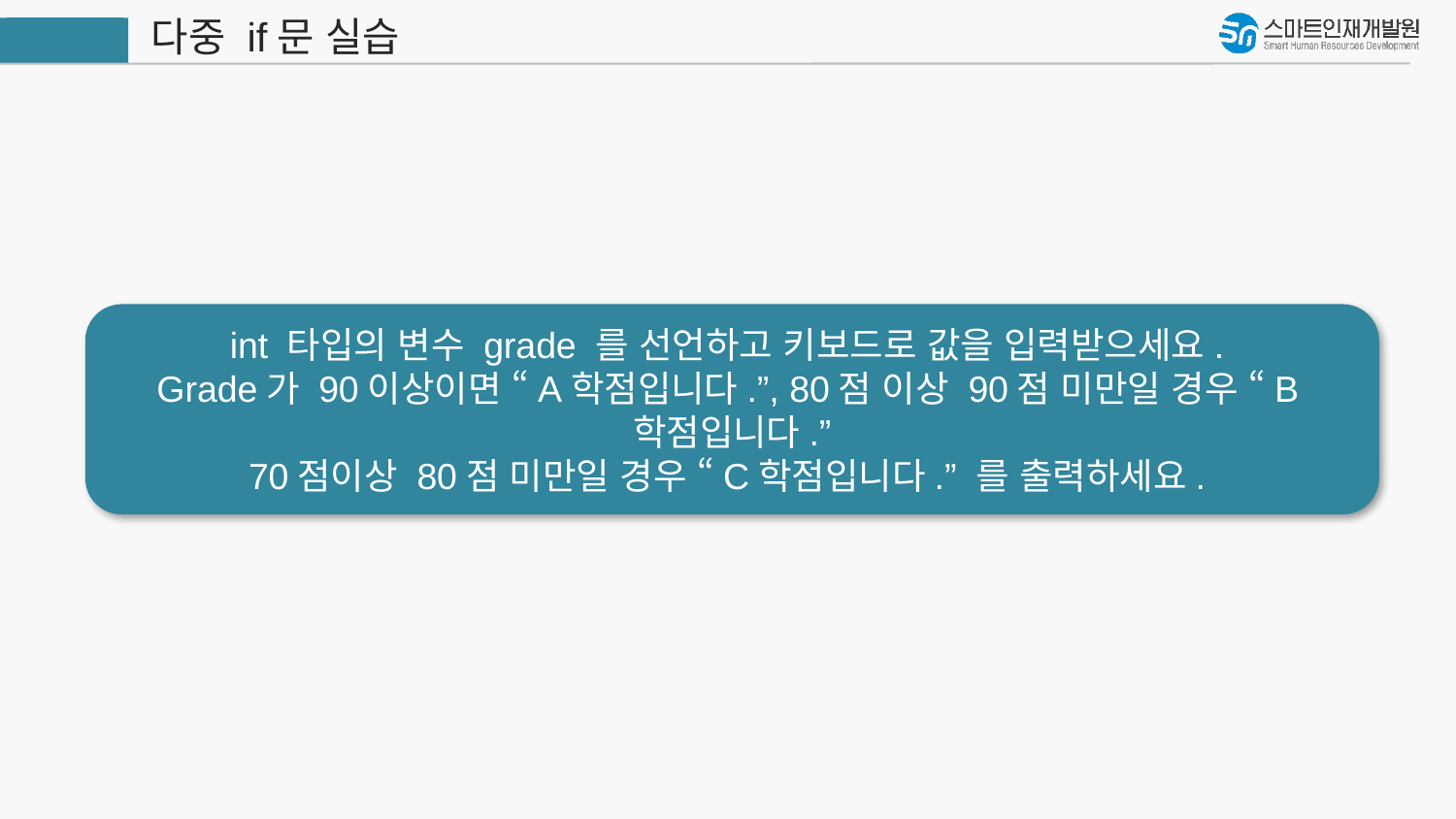

다중 if문 실습

Java
int 타입의 변수 grade 를 선언하고 키보드로 값을 입력받으세요.
Grade가 90이상이면 “A학점입니다.”, 80점 이상 90점 미만일 경우 “B학점입니다.”
70점이상 80점 미만일 경우 “C학점입니다.” 를 출력하세요.